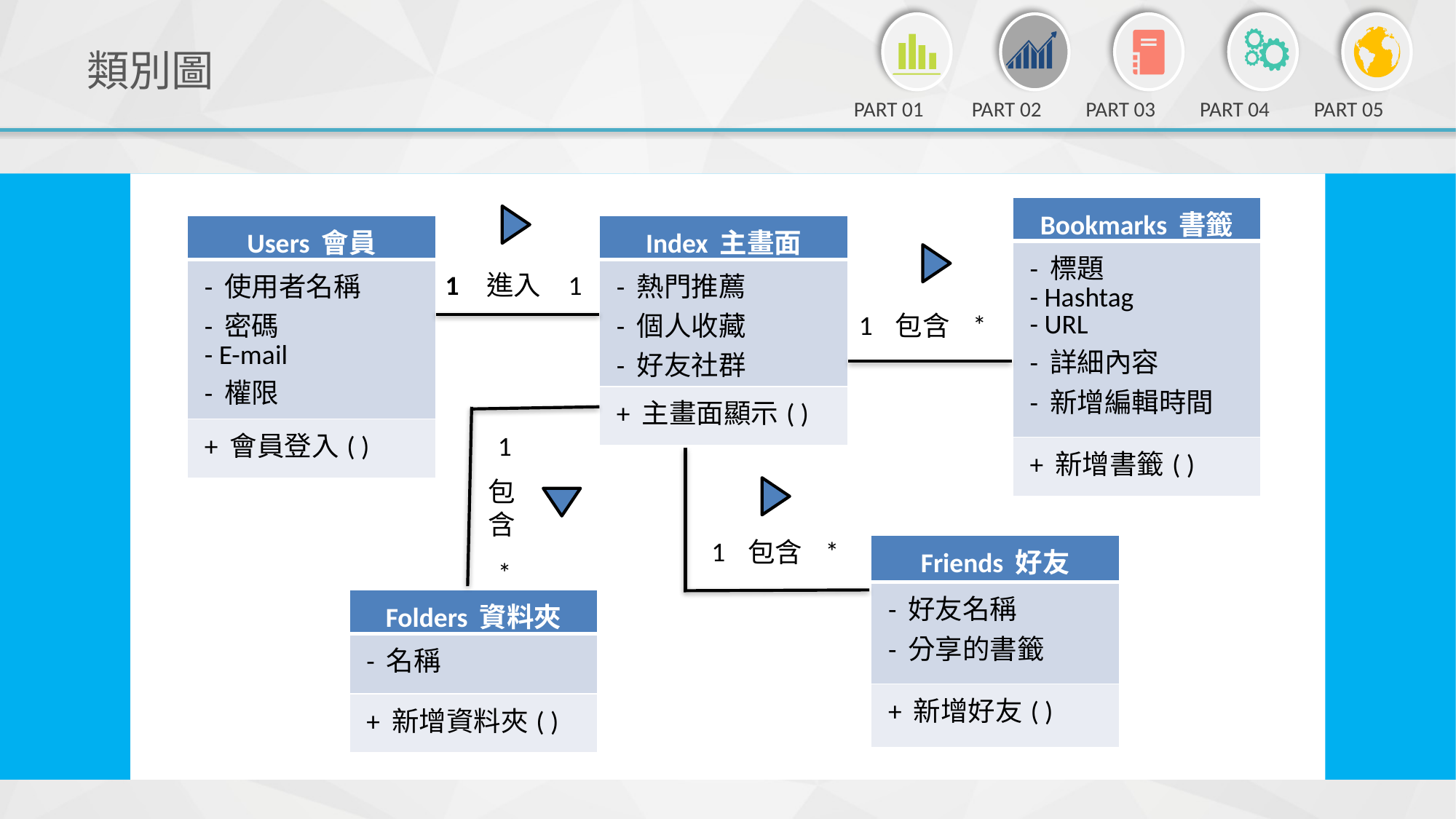

PART 01
PART 02
PART 03
PART 04
PART 05
類別圖

| Bookmarks 書籤 |
| --- |
| - 標題 - Hashtag - URL - 詳細內容 - 新增編輯時間 |
| + 新增書籤( ) |

| Users 會員 |
| --- |
| - 使用者名稱 - 密碼 - E-mail - 權限 |
| + 會員登入( ) |
| Index 主畫面 |
| --- |
| - 熱門推薦 - 個人收藏 - 好友社群 |
| + 主畫面顯示( ) |

1
1
進入
1
*
包含
1
包
含

1
*
包含
| Friends 好友 |
| --- |
| - 好友名稱 - 分享的書籤 |
| + 新增好友( ) |
*
| Folders 資料夾 |
| --- |
| - 名稱 |
| + 新增資料夾( ) |